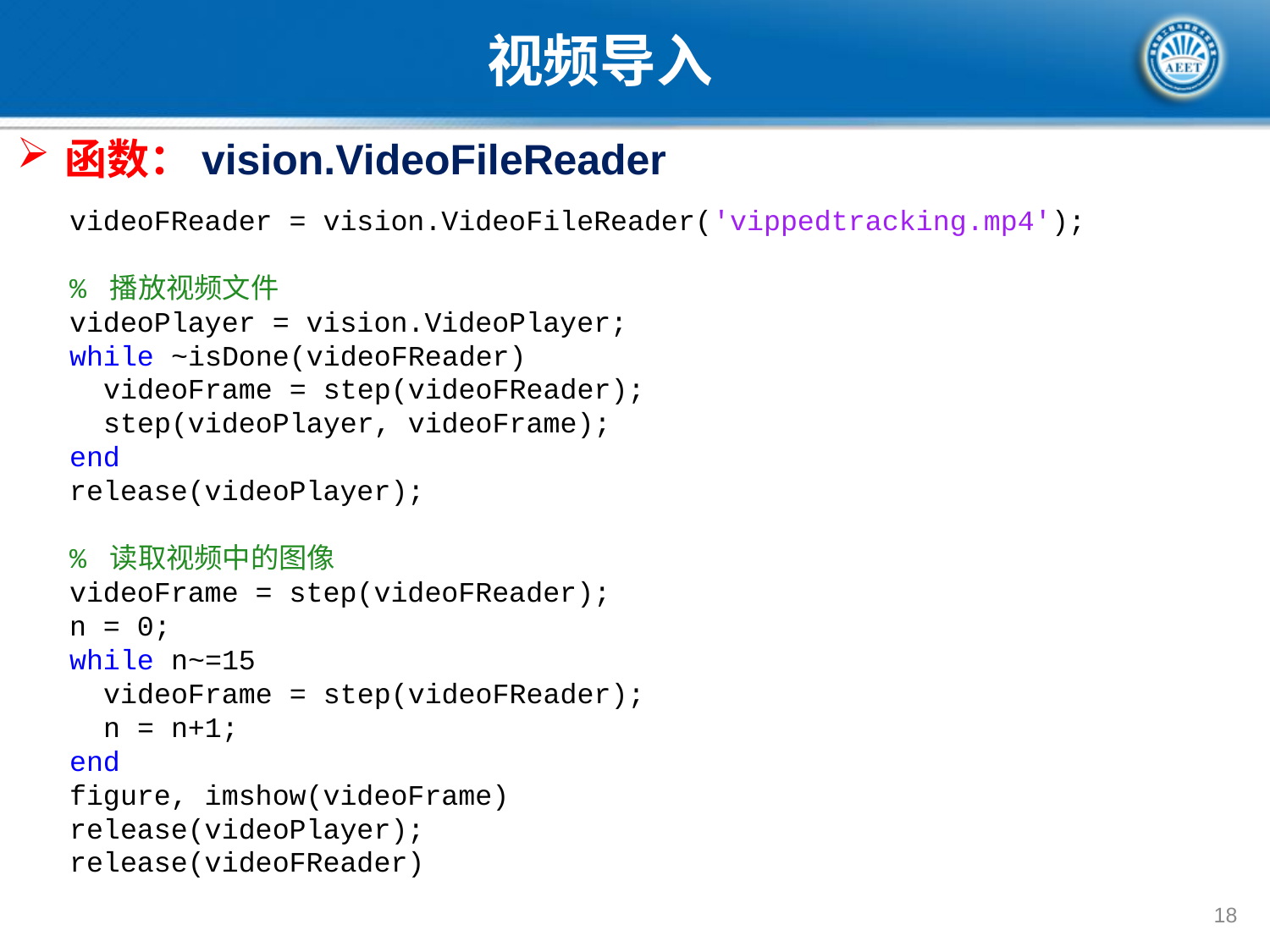

视频导入
函数：vision.VideoFileReader
videoFReader = vision.VideoFileReader('vippedtracking.mp4');

% 播放视频文件
videoPlayer = vision.VideoPlayer;
while ~isDone(videoFReader)
  videoFrame = step(videoFReader);
  step(videoPlayer, videoFrame);
end
release(videoPlayer);

% 读取视频中的图像
videoFrame = step(videoFReader);
n = 0;
while n~=15
  videoFrame = step(videoFReader);
  n = n+1;
end
figure, imshow(videoFrame)
release(videoPlayer);
release(videoFReader)
18